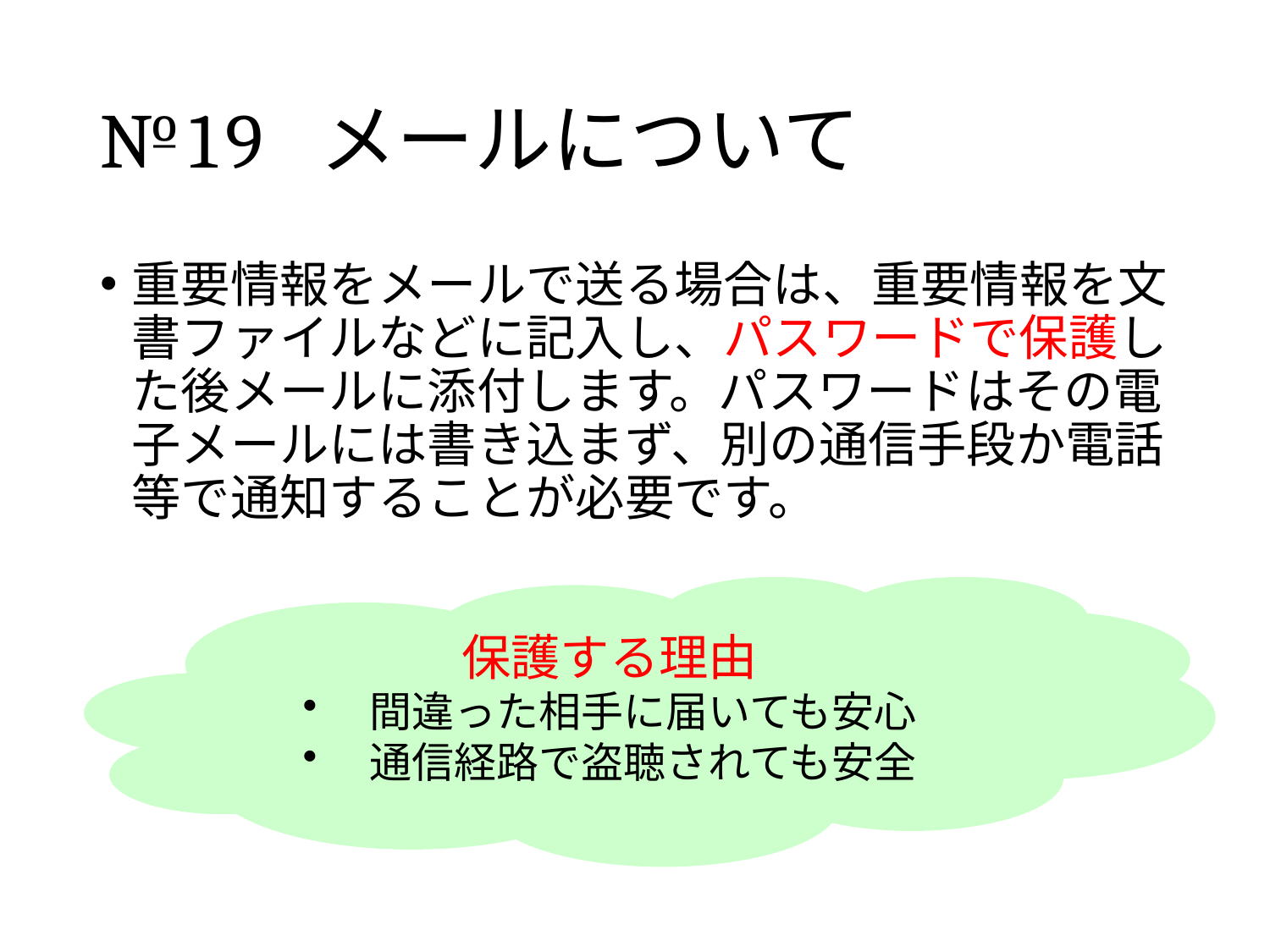

# №19  メールについて
重要情報をメールで送る場合は、重要情報を文書ファイルなどに記入し、パスワードで保護した後メールに添付します。パスワードはその電子メールには書き込まず、別の通信手段か電話等で通知することが必要です。
保護する理由
 間違った相手に届いても安心
 通信経路で盗聴されても安全